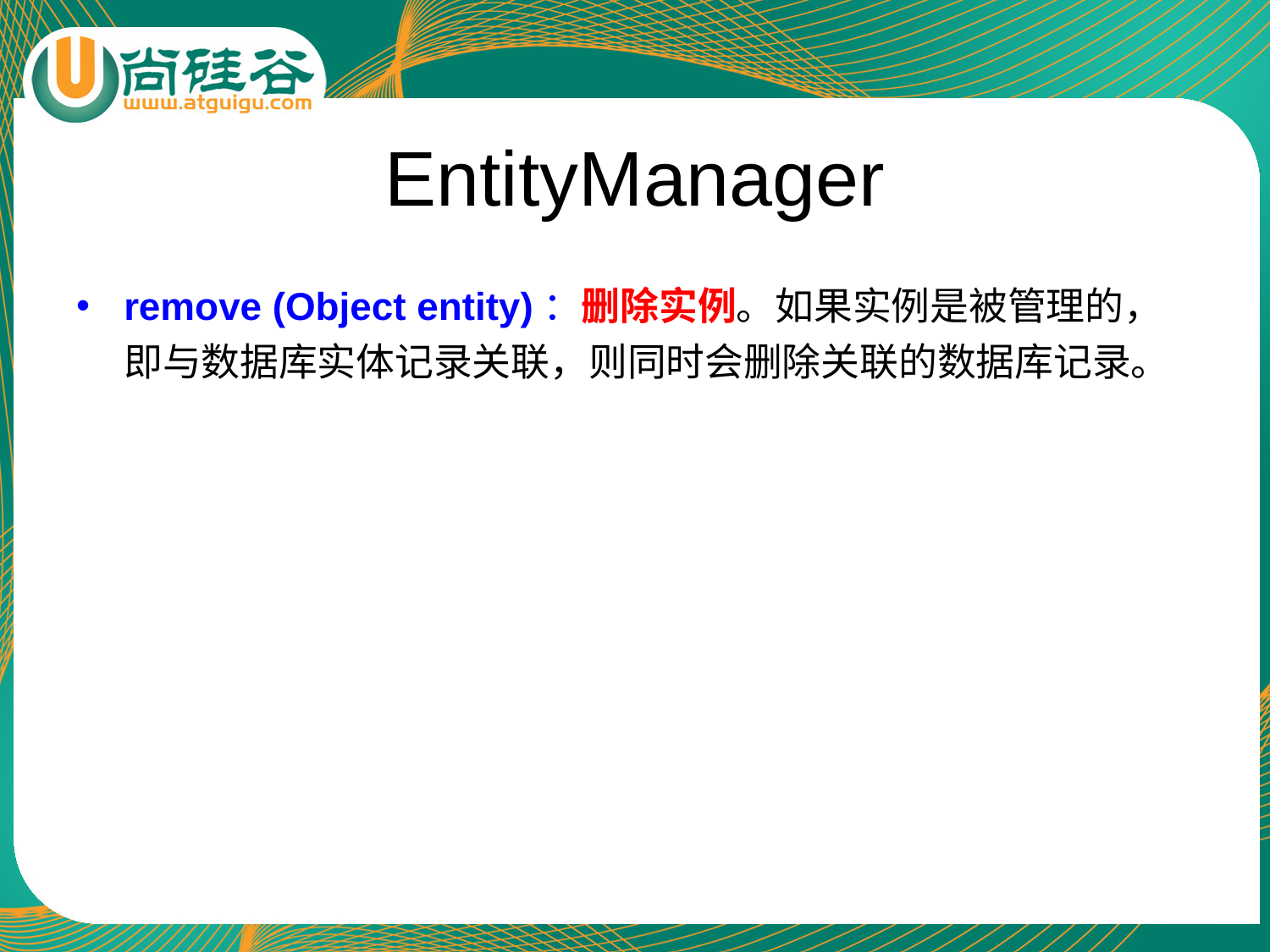

# EntityManager
remove (Object entity)：删除实例。如果实例是被管理的，即与数据库实体记录关联，则同时会删除关联的数据库记录。